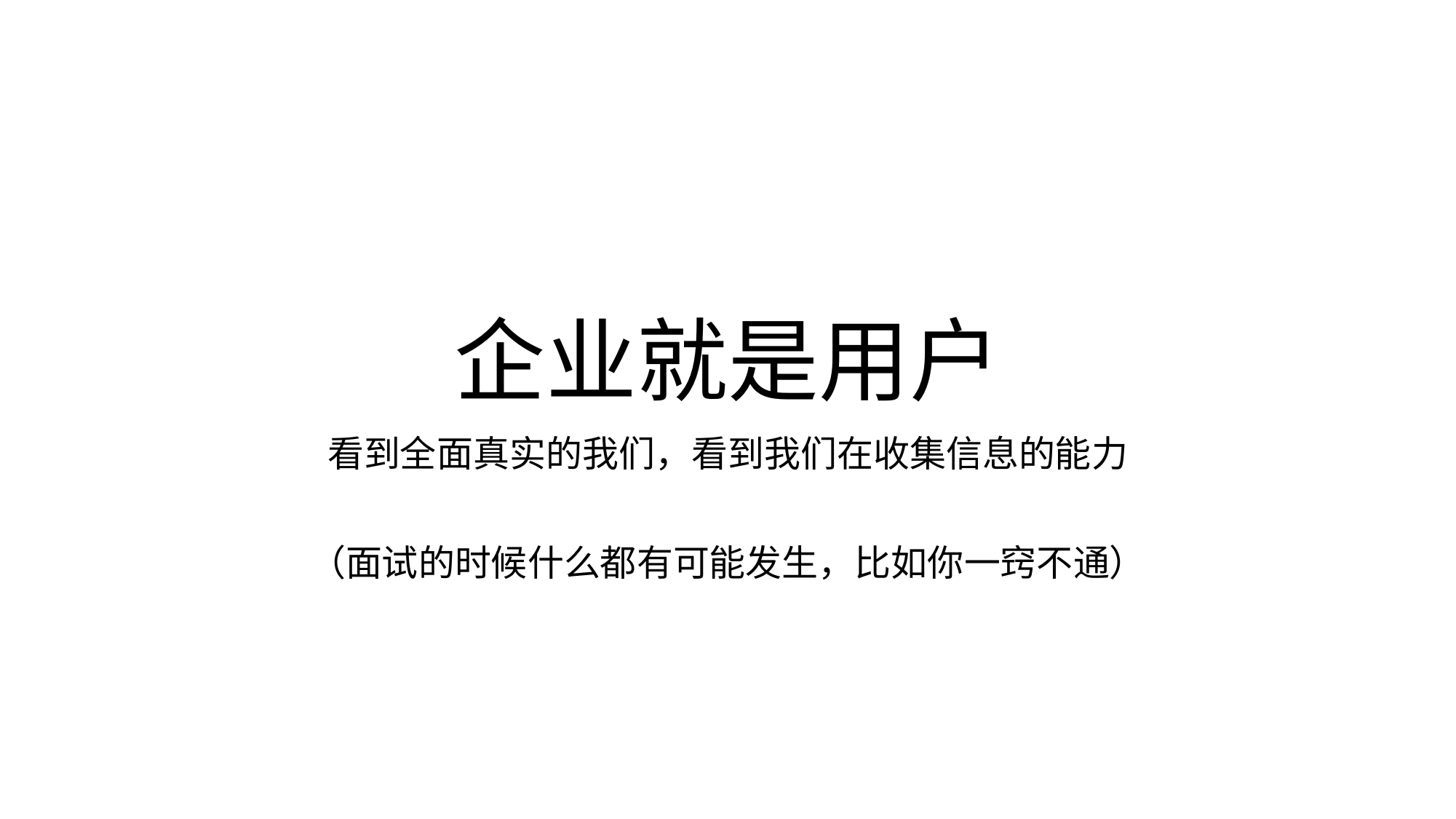

# 企业就是用户
看到全面真实的我们，看到我们在收集信息的能力

（面试的时候什么都有可能发生，比如你一窍不通）